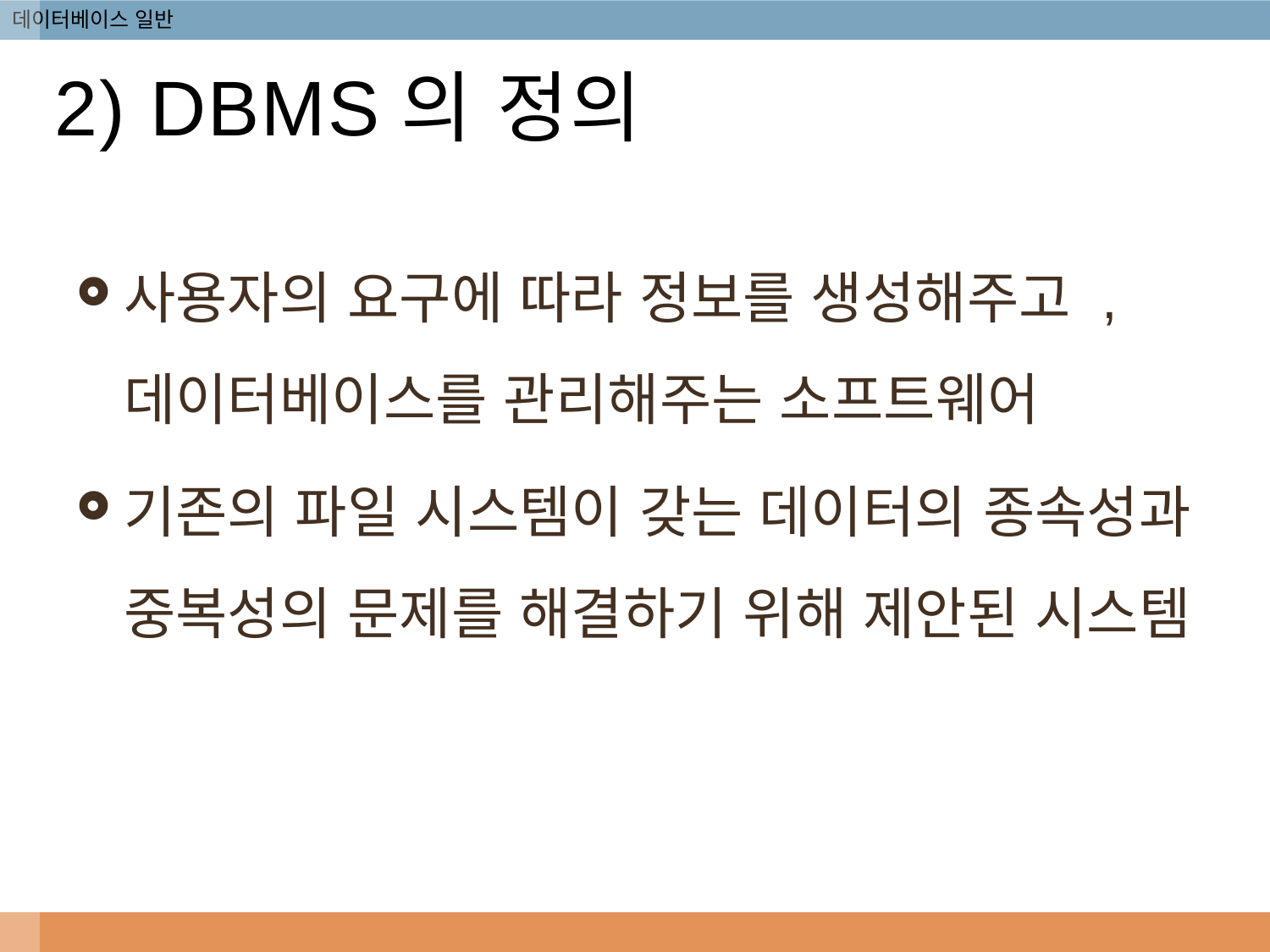

# 2) DBMS의 정의
사용자의 요구에 따라 정보를 생성해주고 , 데이터베이스를 관리해주는 소프트웨어
기존의 파일 시스템이 갖는 데이터의 종속성과 중복성의 문제를 해결하기 위해 제안된 시스템